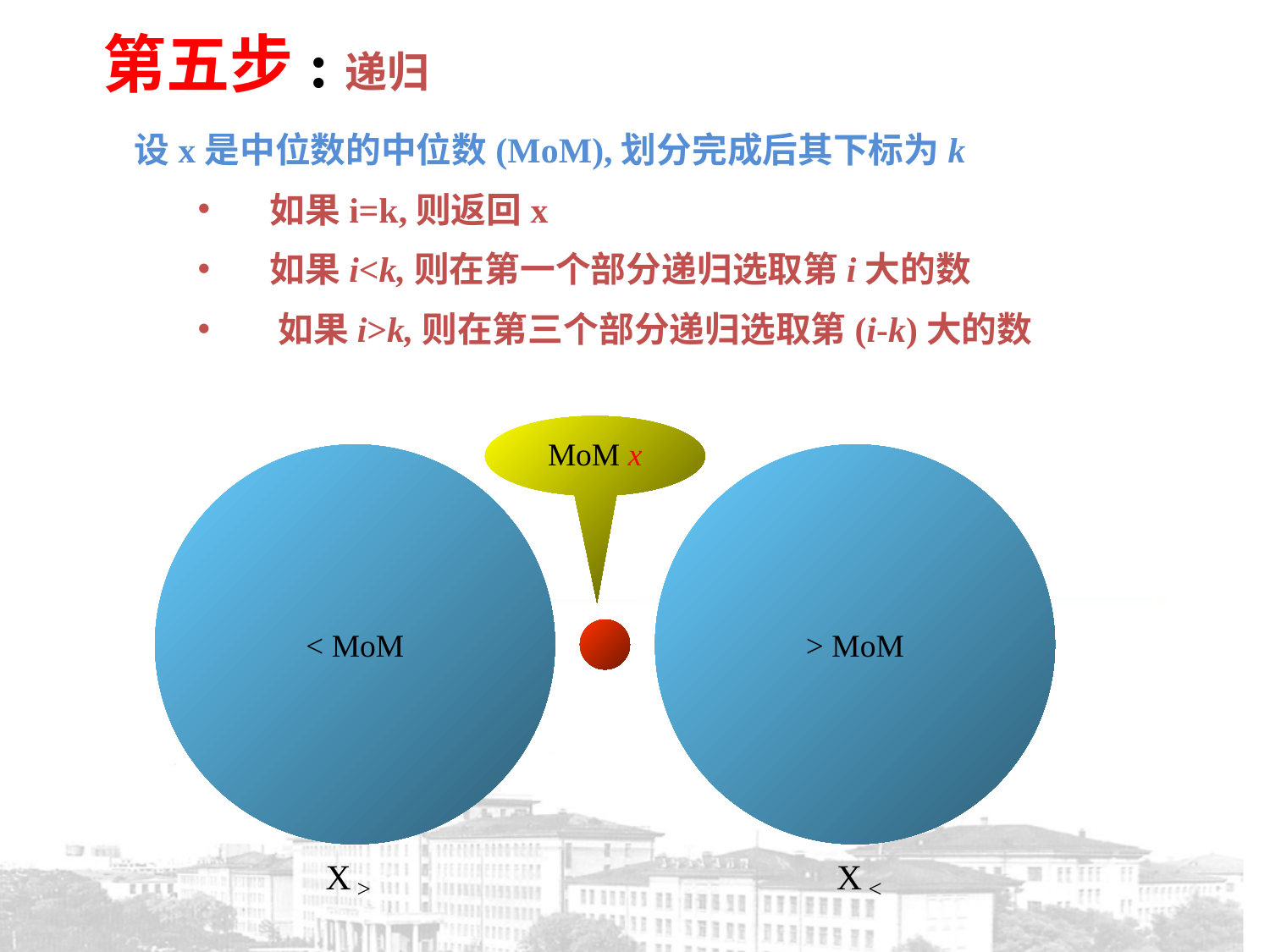

# 第五步:递归
设x是中位数的中位数(MoM),划分完成后其下标为k
  如果i=k,则返回x
  如果i<k,则在第一个部分递归选取第i大的数
   如果i>k,则在第三个部分递归选取第(i-k)大的数
MoM x
< MoM
> MoM

X
>

X
<